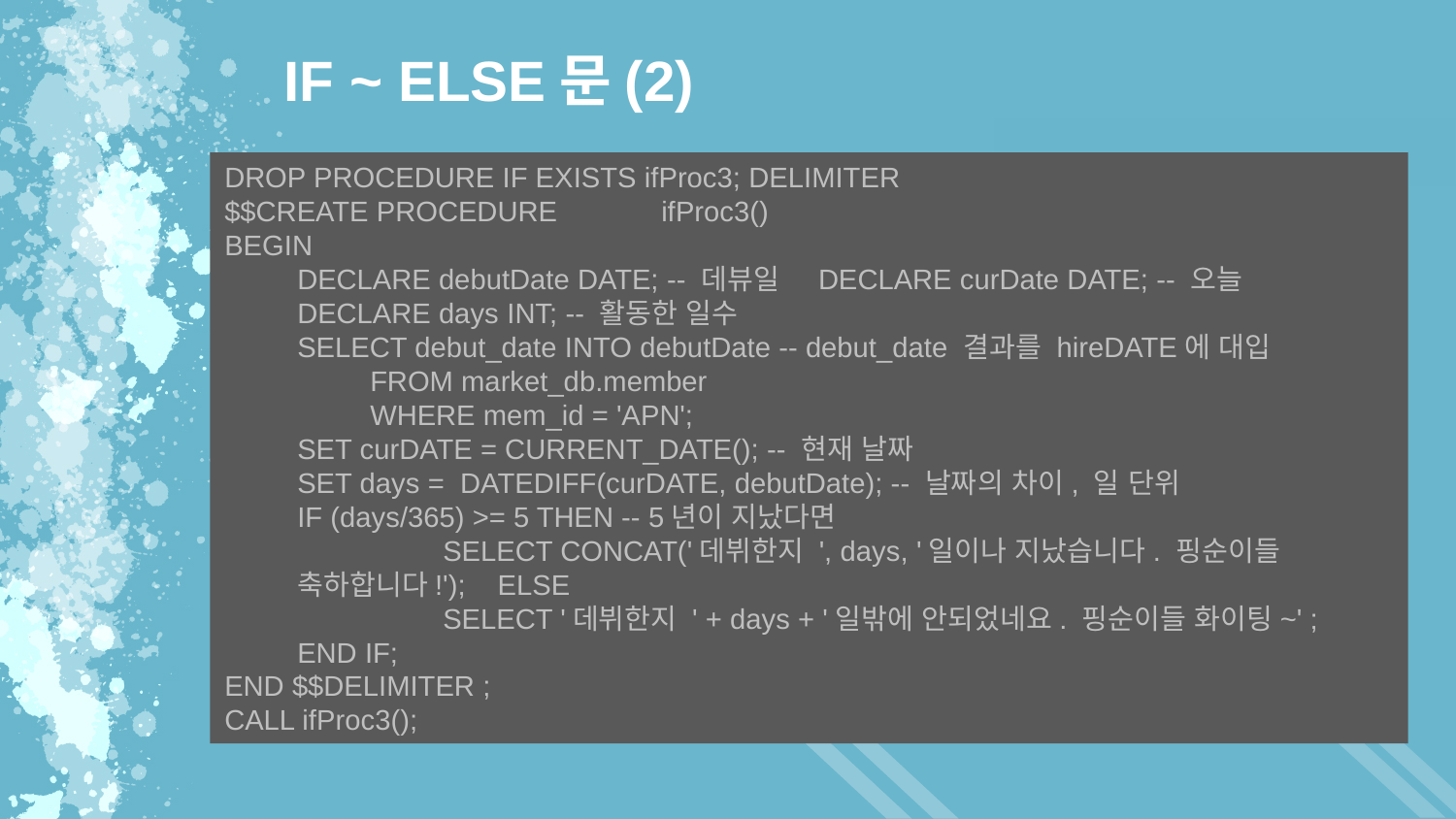

IF ~ ELSE문(2)

DROP PROCEDURE IF EXISTS ifProc3; DELIMITER
$$CREATE PROCEDURE 	ifProc3()
BEGIN
DECLARE debutDate DATE; -- 데뷰일    DECLARE curDate DATE; -- 오늘
DECLARE days INT; -- 활동한 일수
SELECT debut_date INTO debutDate -- debut_date 결과를 hireDATE에 대입
FROM market_db.member
WHERE mem_id = 'APN';
SET curDATE = CURRENT_DATE(); -- 현재 날짜
SET days =  DATEDIFF(curDATE, debutDate); -- 날짜의 차이, 일 단위
IF (days/365) >= 5 THEN -- 5년이 지났다면
	SELECT CONCAT('데뷔한지 ', days, '일이나 지났습니다. 핑순이들 축하합니다!');    ELSE
	SELECT '데뷔한지 ' + days + '일밖에 안되었네요. 핑순이들 화이팅~' ;
END IF;
END $$DELIMITER ;
CALL ifProc3();